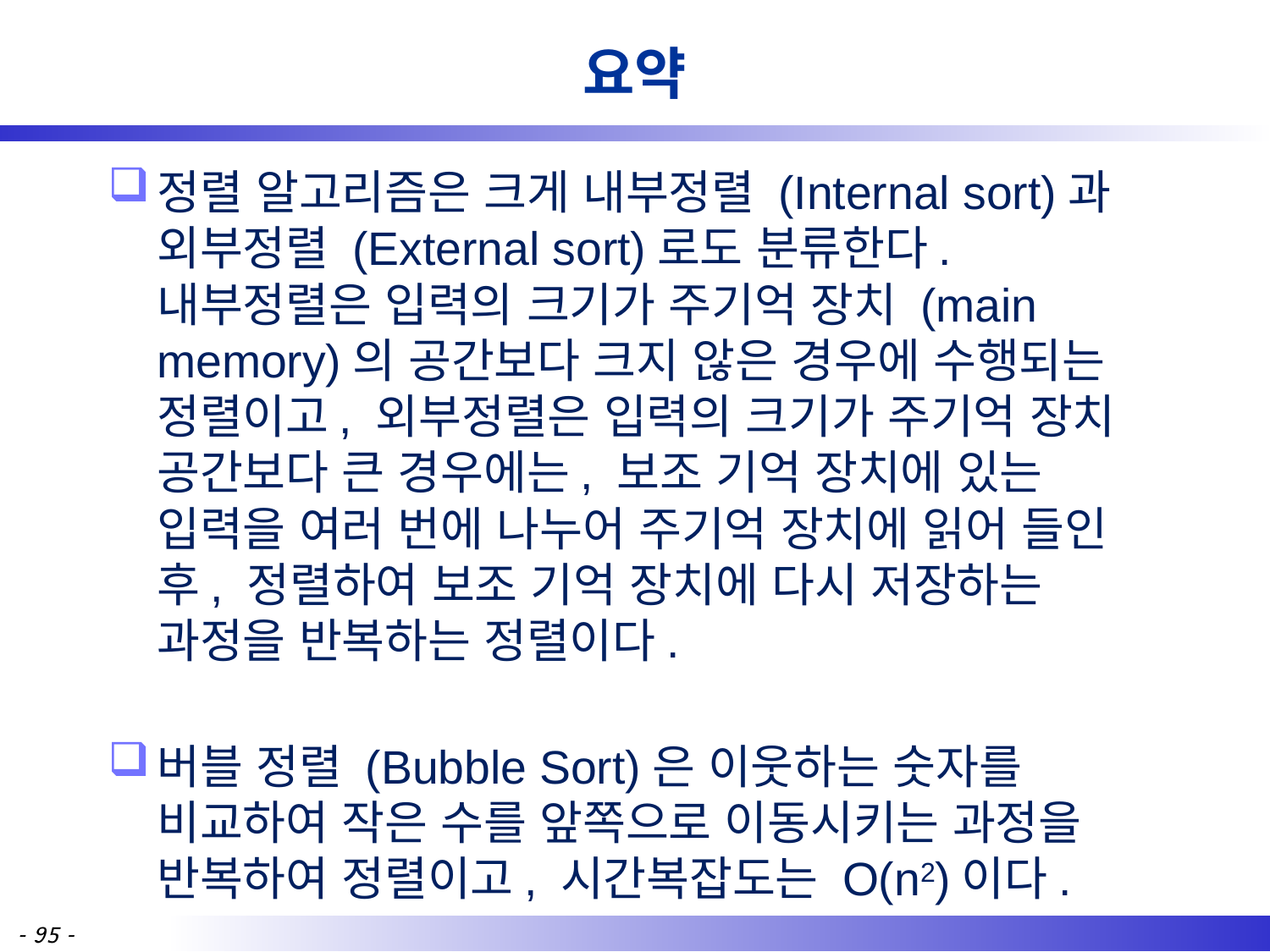

# 요약
정렬 알고리즘은 크게 내부정렬 (Internal sort)과 외부정렬 (External sort)로도 분류한다. 내부정렬은 입력의 크기가 주기억 장치 (main memory)의 공간보다 크지 않은 경우에 수행되는 정렬이고, 외부정렬은 입력의 크기가 주기억 장치 공간보다 큰 경우에는, 보조 기억 장치에 있는 입력을 여러 번에 나누어 주기억 장치에 읽어 들인 후, 정렬하여 보조 기억 장치에 다시 저장하는 과정을 반복하는 정렬이다.

버블 정렬 (Bubble Sort)은 이웃하는 숫자를 비교하여 작은 수를 앞쪽으로 이동시키는 과정을 반복하여 정렬이고, 시간복잡도는 O(n2)이다.
- 95 -